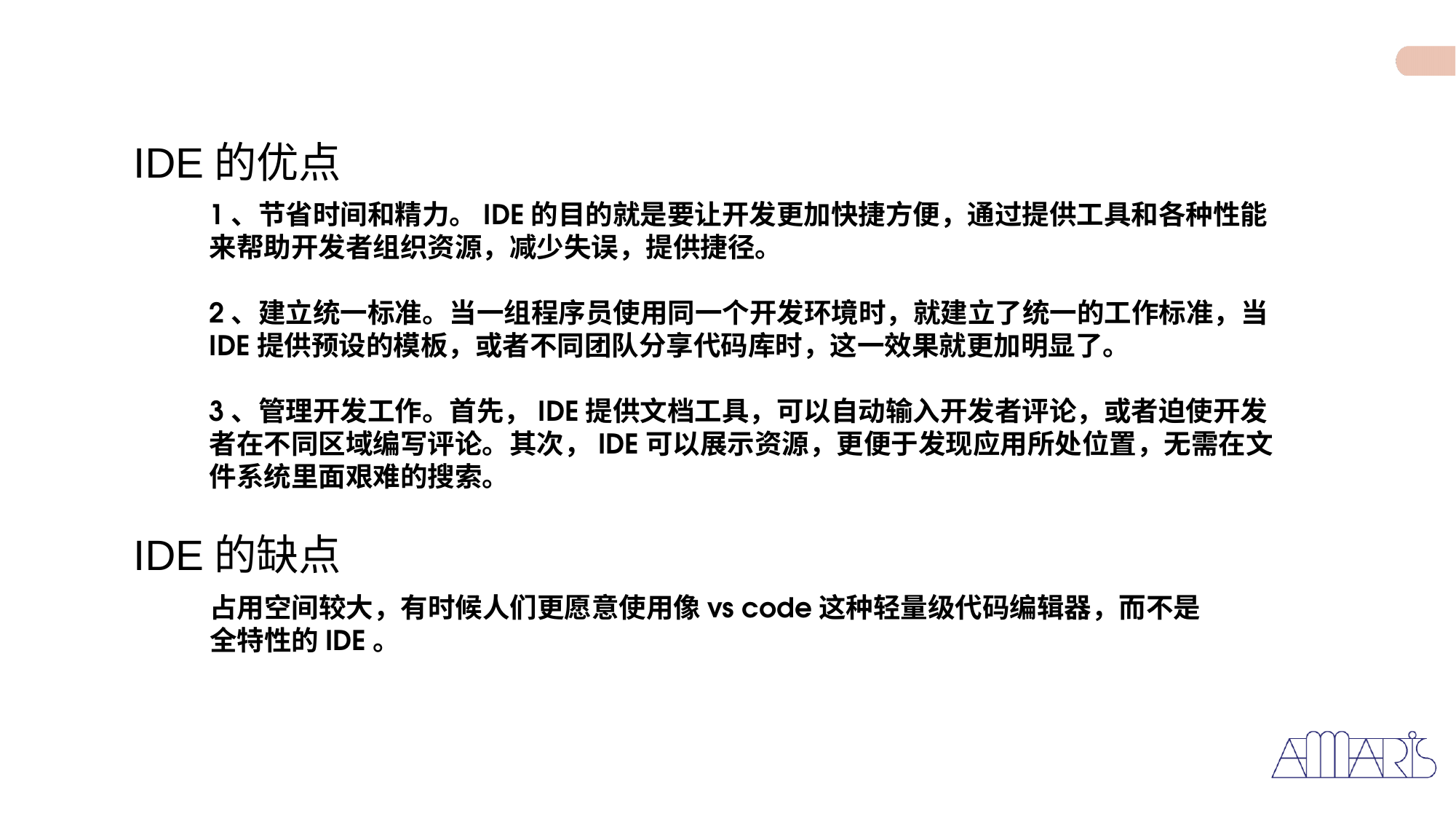

21
IDE的优点
1、节省时间和精力。IDE的目的就是要让开发更加快捷方便，通过提供工具和各种性能来帮助开发者组织资源，减少失误，提供捷径。

2、建立统一标准。当一组程序员使用同一个开发环境时，就建立了统一的工作标准，当IDE提供预设的模板，或者不同团队分享代码库时，这一效果就更加明显了。

3、管理开发工作。首先，IDE提供文档工具，可以自动输入开发者评论，或者迫使开发者在不同区域编写评论。其次，IDE可以展示资源，更便于发现应用所处位置，无需在文件系统里面艰难的搜索。
IDE的缺点
占用空间较大，有时候人们更愿意使用像vs code这种轻量级代码编辑器，而不是全特性的IDE。